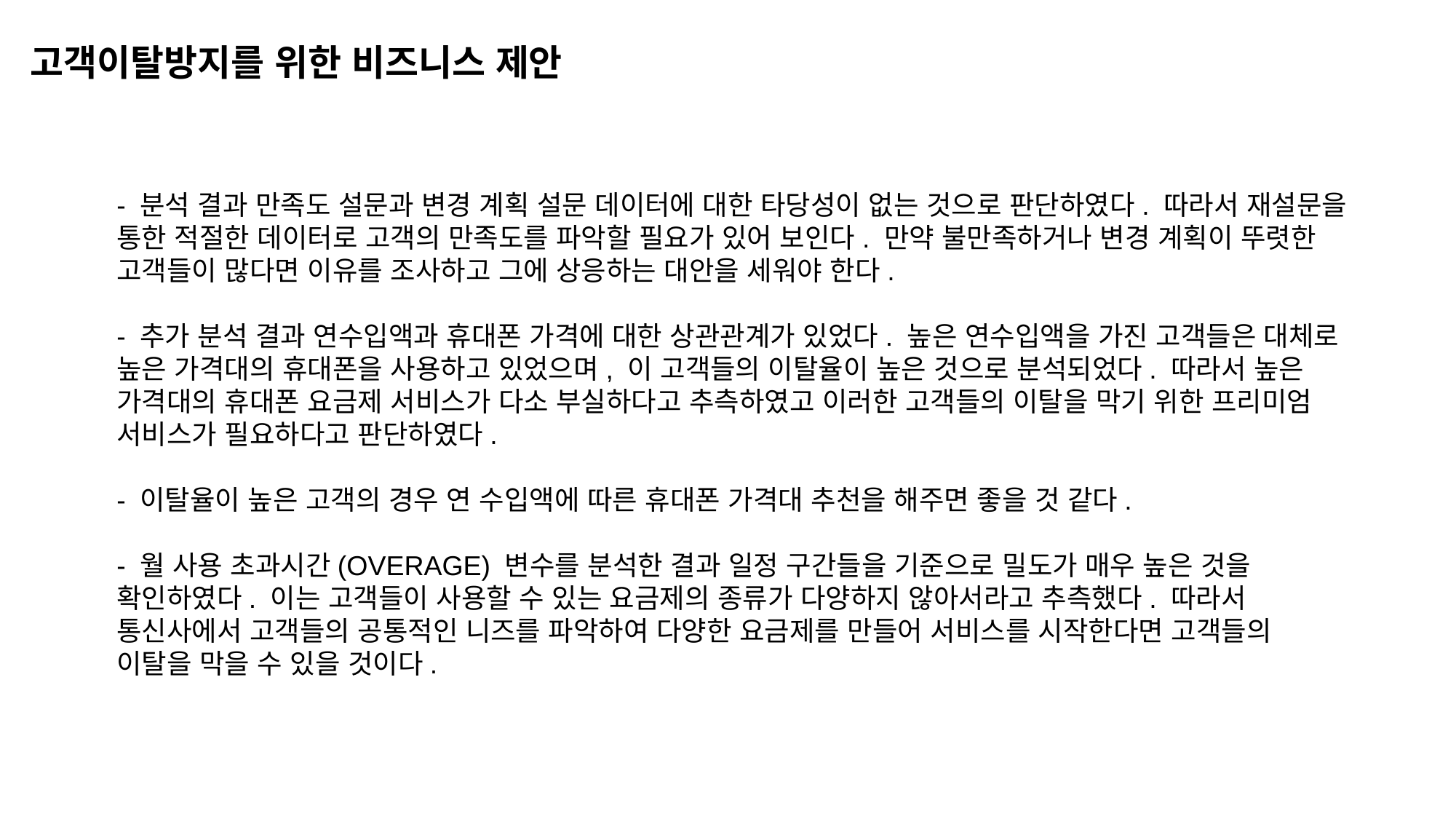

고객이탈방지를 위한 비즈니스 제안
- 분석 결과 만족도 설문과 변경 계획 설문 데이터에 대한 타당성이 없는 것으로 판단하였다. 따라서 재설문을 통한 적절한 데이터로 고객의 만족도를 파악할 필요가 있어 보인다. 만약 불만족하거나 변경 계획이 뚜렷한 고객들이 많다면 이유를 조사하고 그에 상응하는 대안을 세워야 한다.

- 추가 분석 결과 연수입액과 휴대폰 가격에 대한 상관관계가 있었다. 높은 연수입액을 가진 고객들은 대체로 높은 가격대의 휴대폰을 사용하고 있었으며, 이 고객들의 이탈율이 높은 것으로 분석되었다. 따라서 높은 가격대의 휴대폰 요금제 서비스가 다소 부실하다고 추측하였고 이러한 고객들의 이탈을 막기 위한 프리미엄 서비스가 필요하다고 판단하였다.

- 이탈율이 높은 고객의 경우 연 수입액에 따른 휴대폰 가격대 추천을 해주면 좋을 것 같다.

- 월 사용 초과시간(OVERAGE) 변수를 분석한 결과 일정 구간들을 기준으로 밀도가 매우 높은 것을 확인하였다. 이는 고객들이 사용할 수 있는 요금제의 종류가 다양하지 않아서라고 추측했다. 따라서 통신사에서 고객들의 공통적인 니즈를 파악하여 다양한 요금제를 만들어 서비스를 시작한다면 고객들의 이탈을 막을 수 있을 것이다.